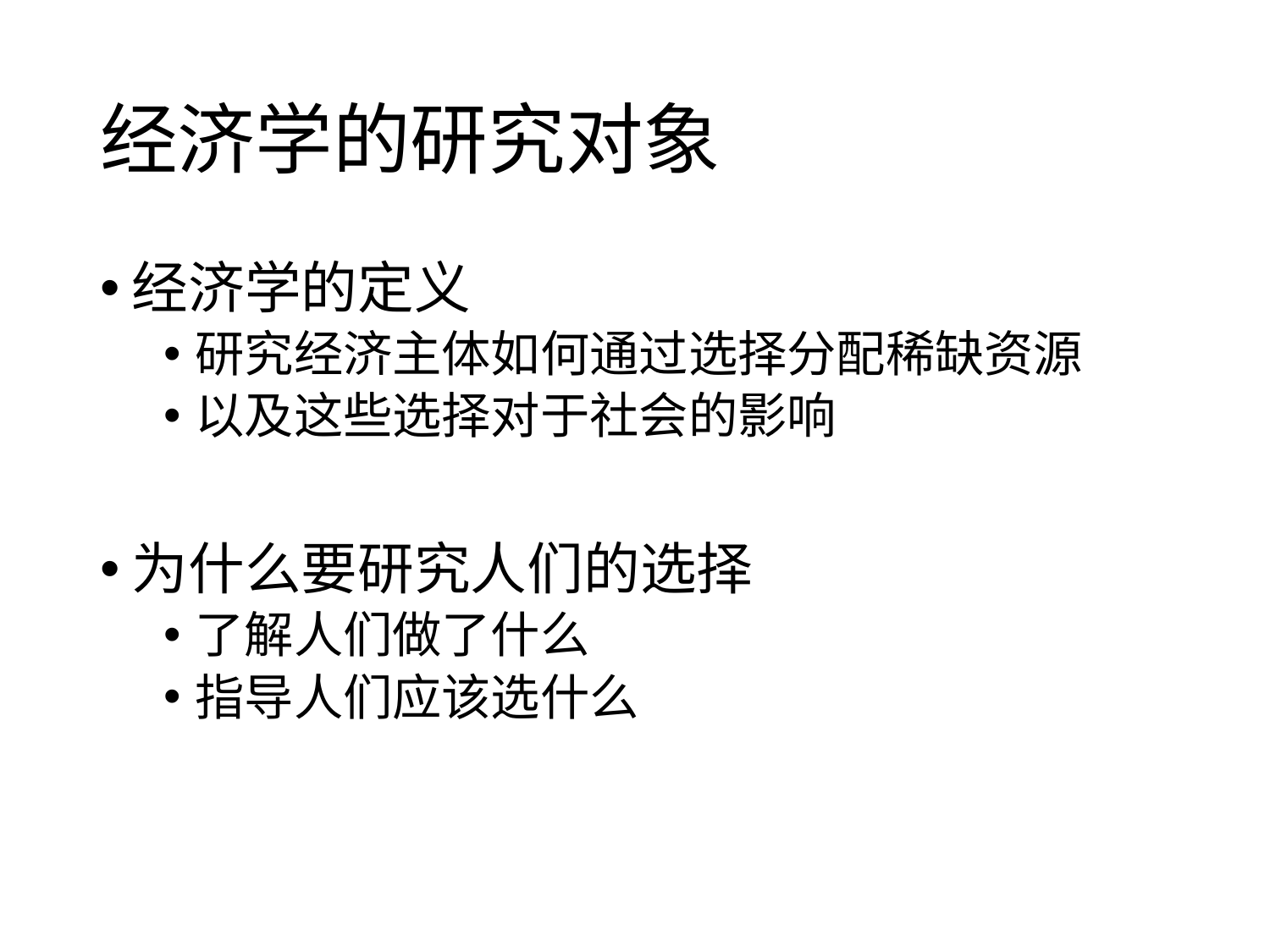

# 经济学的研究对象
经济学的定义
研究经济主体如何通过选择分配稀缺资源
以及这些选择对于社会的影响

为什么要研究人们的选择
了解人们做了什么
指导人们应该选什么